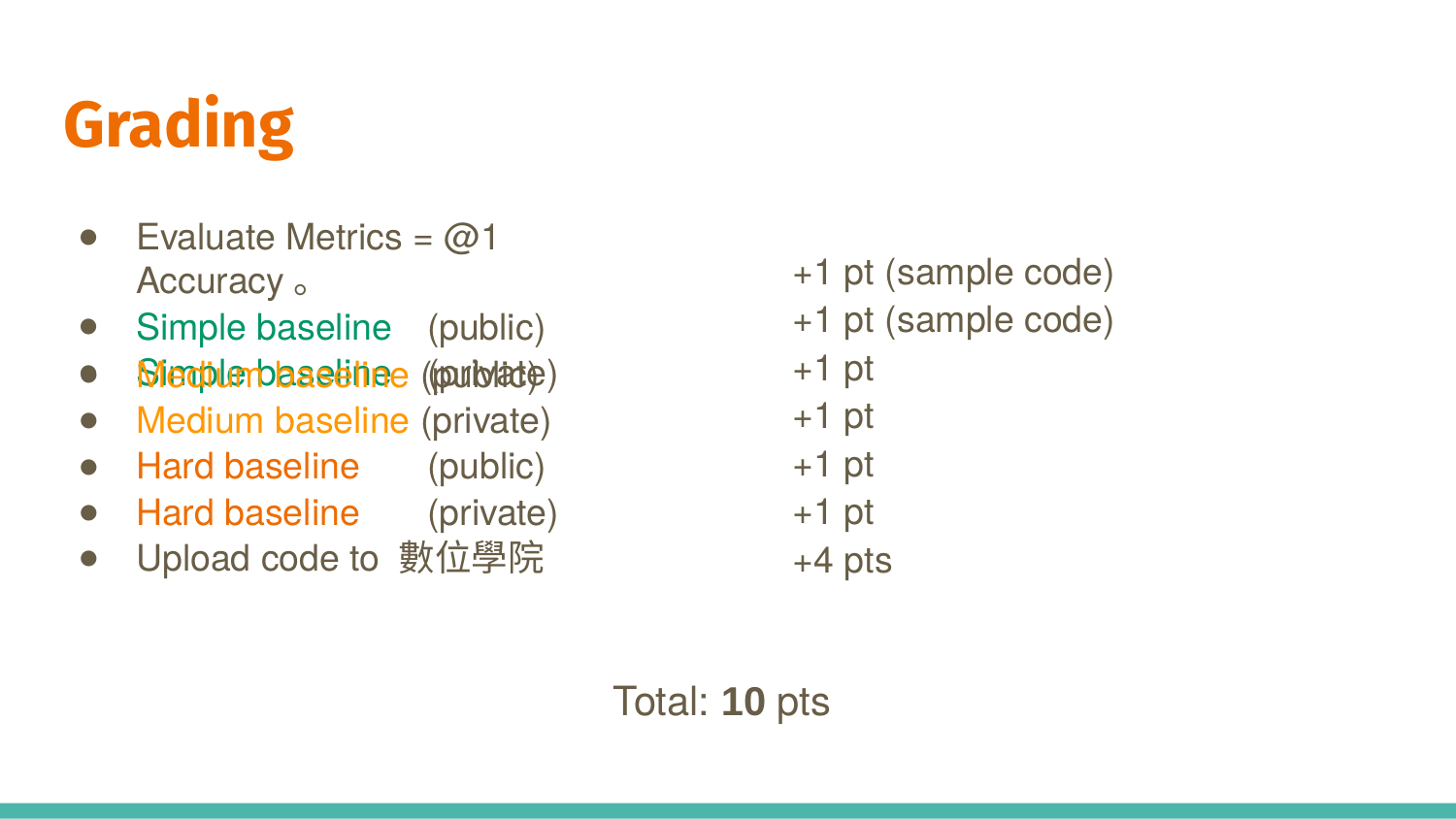

# Grading
Evaluate Metrics = @1 Accuracy。
Simple baseline	(public)
Simple baseline	(private)
+1 pt (sample code)
+1 pt (sample code)
+1 pt
+1 pt
+1 pt
+1 pt
+4 pts
Medium baseline (public)
Medium baseline (private)
Hard baseline	(public)
Hard baseline	(private)
Upload code to 數位學院
Total: 10 pts